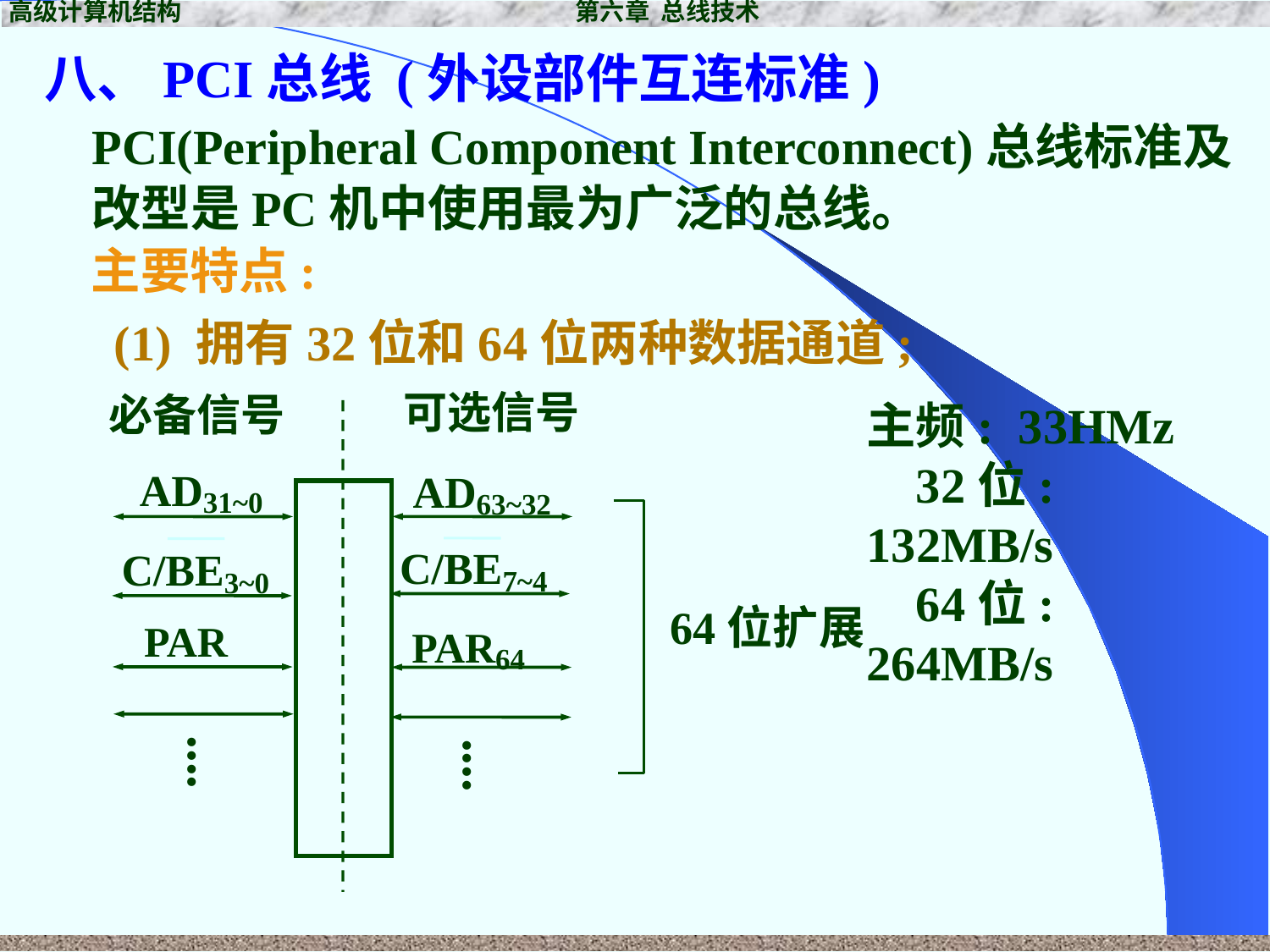

高级计算机结构                                                                     第六章  总线技术
八、PCI总线 (外设部件互连标准)
PCI(Peripheral Component Interconnect)总线标准及改型是PC机中使用最为广泛的总线。
主要特点:
(1) 拥有32位和64位两种数据通道;
可选信号
必备信号

AD31~0
AD63~32

C/BE7~4

C/BE3~0

64位扩展

PAR64
PAR

....
....
主频:  33HMz
    32位:  132MB/s
    64位:  264MB/s